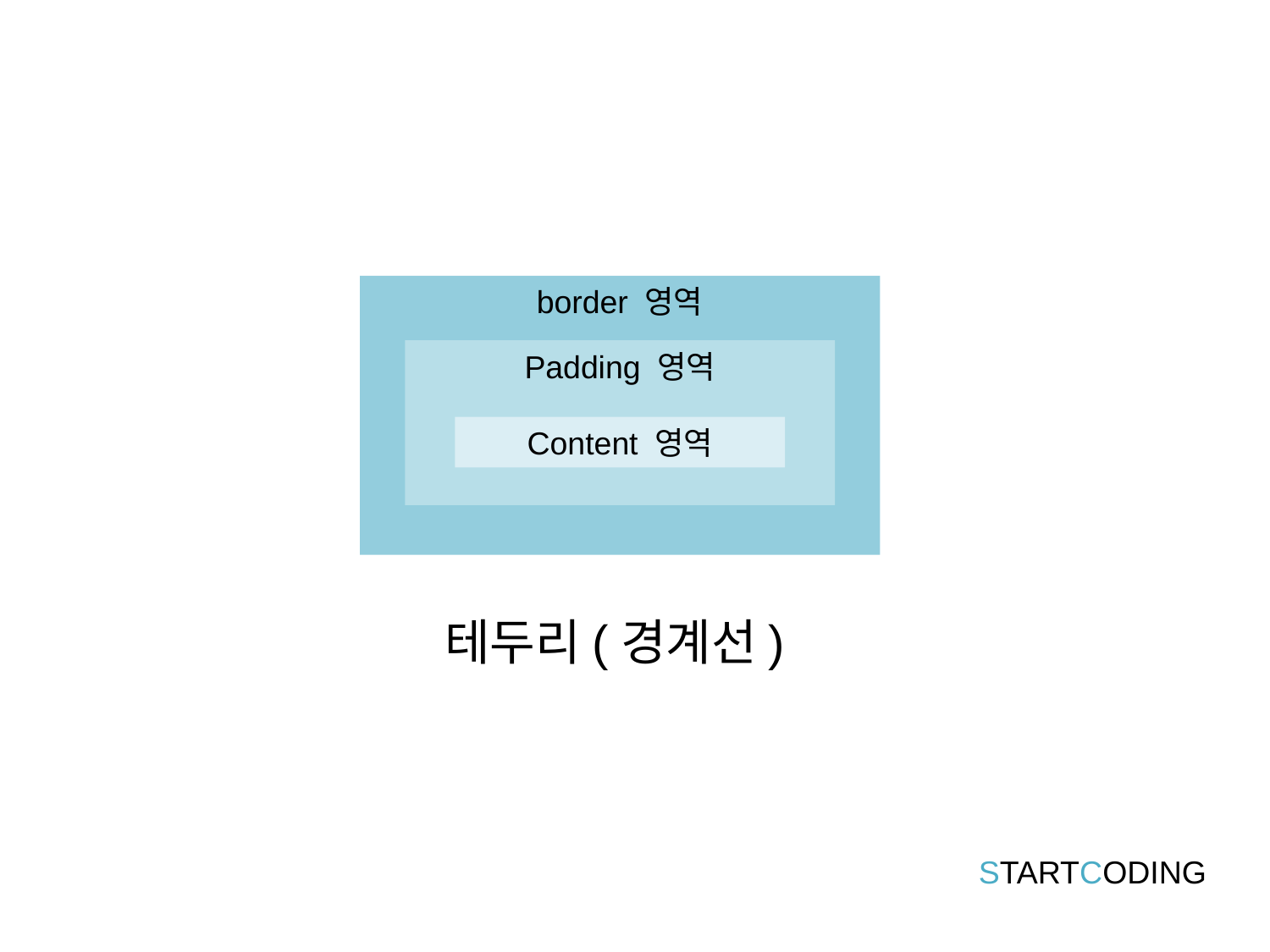

border 영역

Padding 영역

Content 영역
테두리(경계선)
STARTCODING